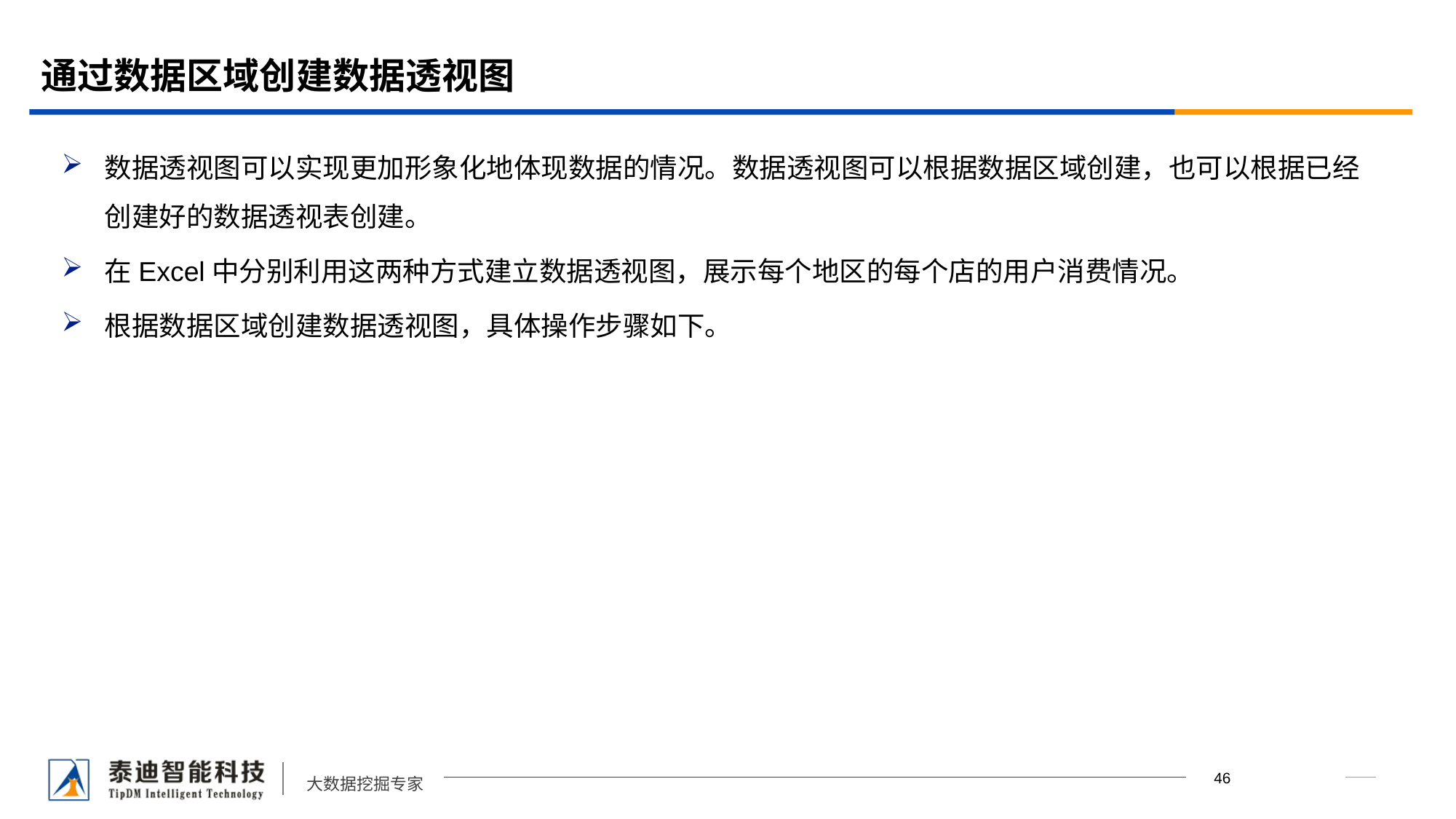

# 通过数据区域创建数据透视图
数据透视图可以实现更加形象化地体现数据的情况。数据透视图可以根据数据区域创建，也可以根据已经创建好的数据透视表创建。
在Excel中分别利用这两种方式建立数据透视图，展示每个地区的每个店的用户消费情况。
根据数据区域创建数据透视图，具体操作步骤如下。